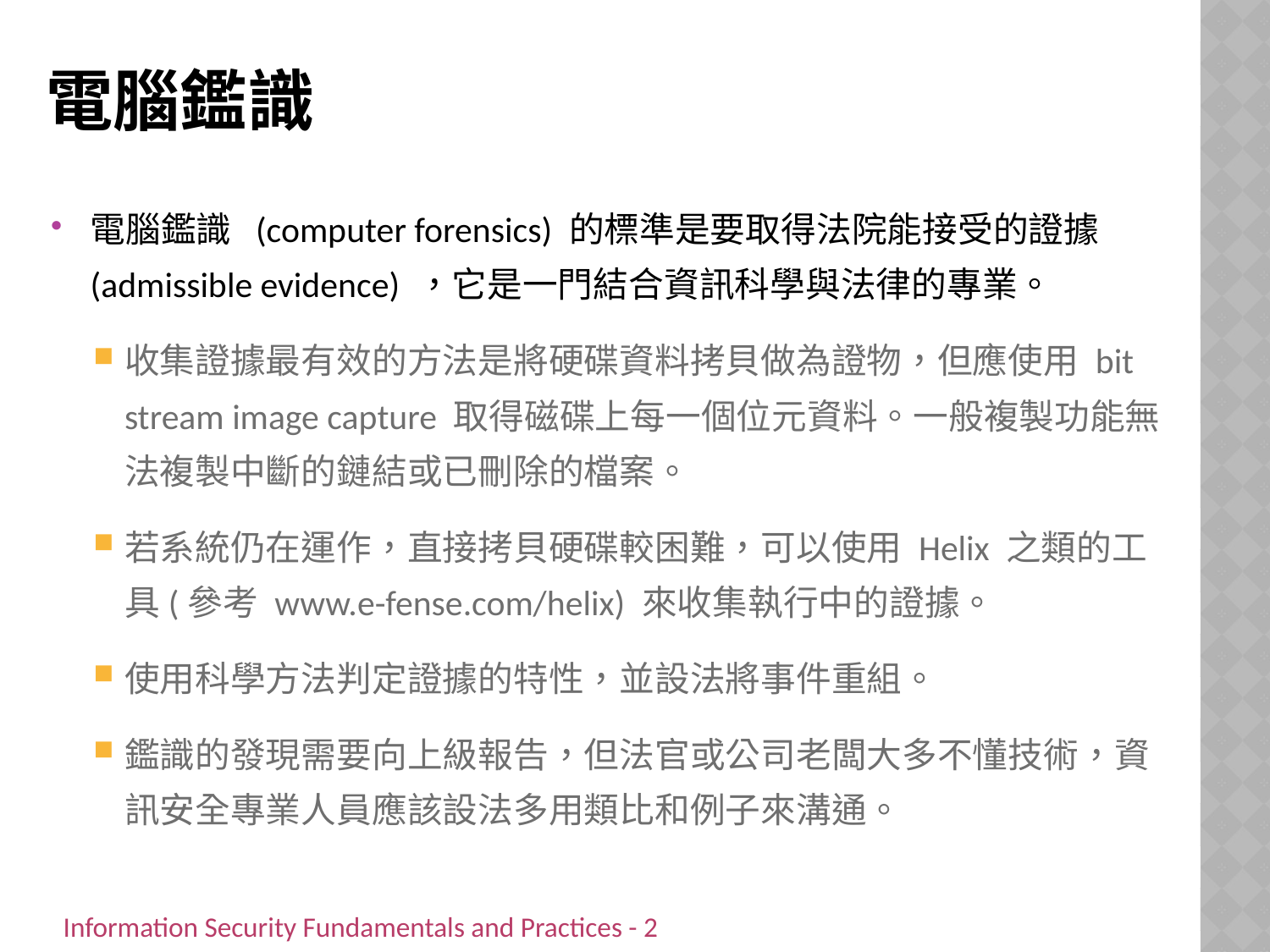

# 電腦鑑識
電腦鑑識  (computer forensics) 的標準是要取得法院能接受的證據(admissible evidence) ，它是一門結合資訊科學與法律的專業。
收集證據最有效的方法是將硬碟資料拷貝做為證物，但應使用 bit stream image capture 取得磁碟上每一個位元資料。一般複製功能無法複製中斷的鏈結或已刪除的檔案。
若系統仍在運作，直接拷貝硬碟較困難，可以使用 Helix 之類的工具(參考 www.e-fense.com/helix) 來收集執行中的證據。
使用科學方法判定證據的特性，並設法將事件重組。
鑑識的發現需要向上級報告，但法官或公司老闆大多不懂技術，資訊安全專業人員應該設法多用類比和例子來溝通。